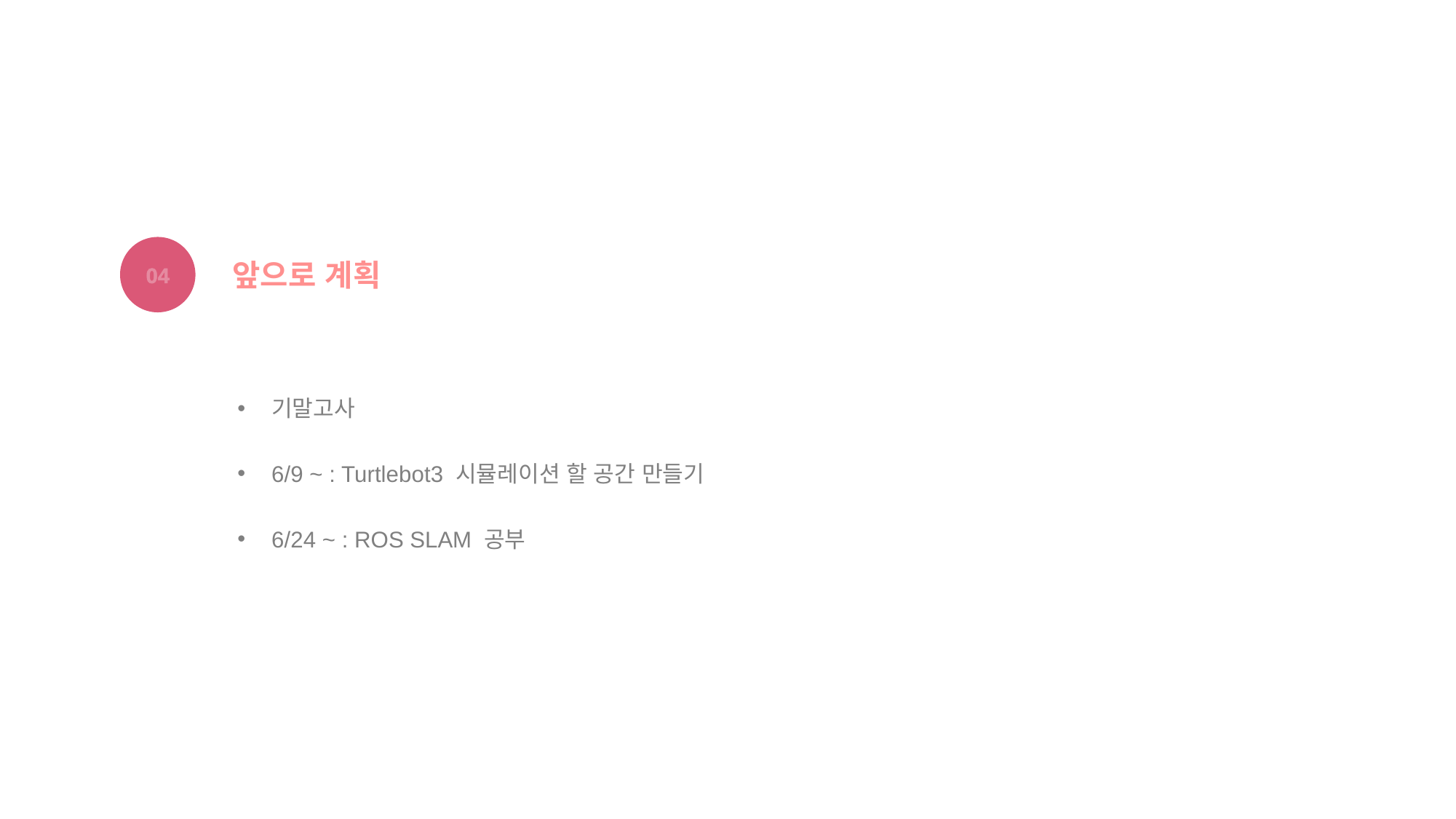

04
앞으로 계획

기말고사

6/9 ~ : Turtlebot3 시뮬레이션 할 공간 만들기

6/24 ~ : ROS SLAM 공부